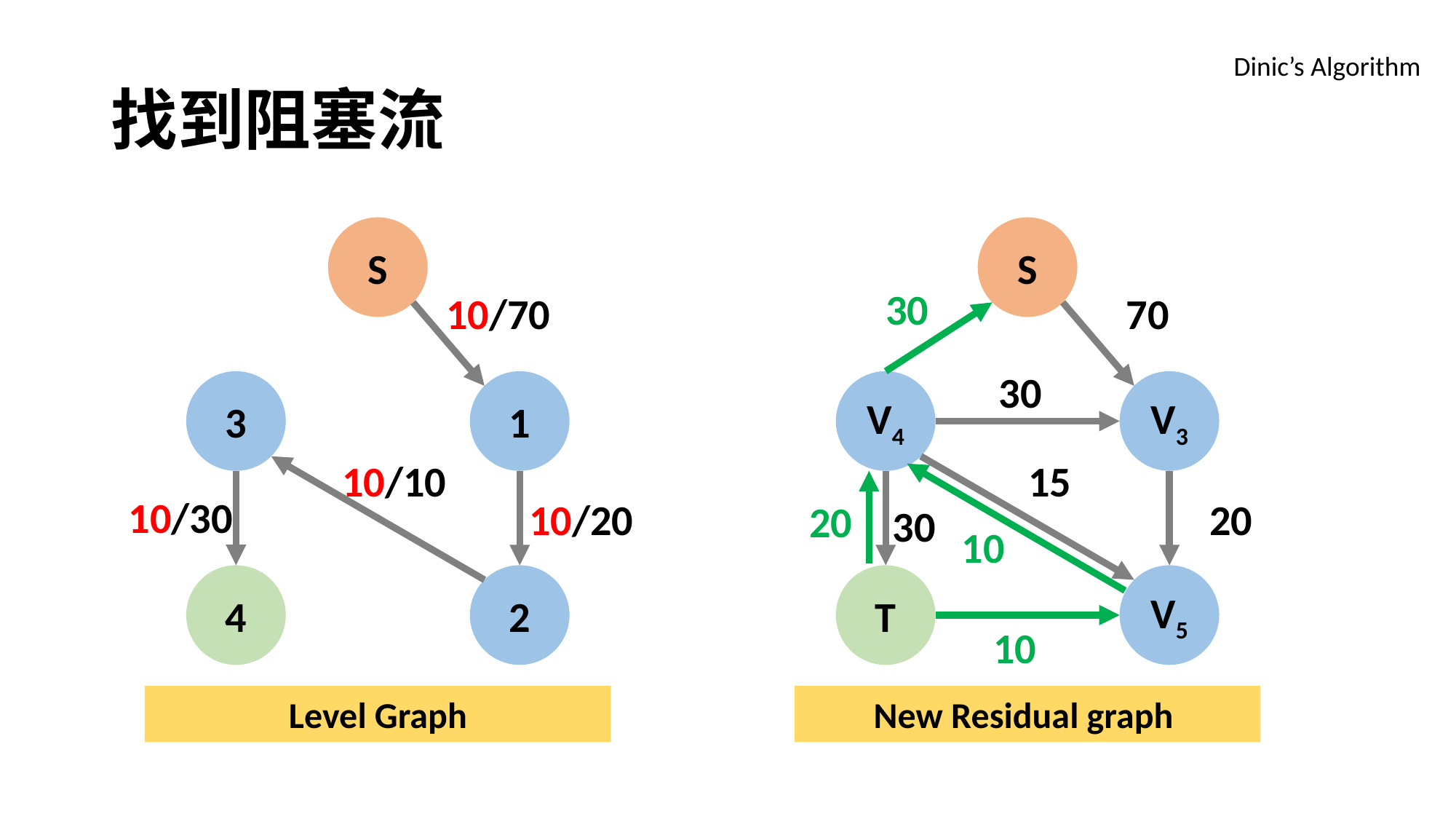

# 找到阻塞流
Dinic’s Algorithm
S
S
30
10/70
70
30
3
1
V4
V3
10/10
15
10/30
10/20
20
20
30
10
2
V5
4
T
10
Level Graph
New Residual graph